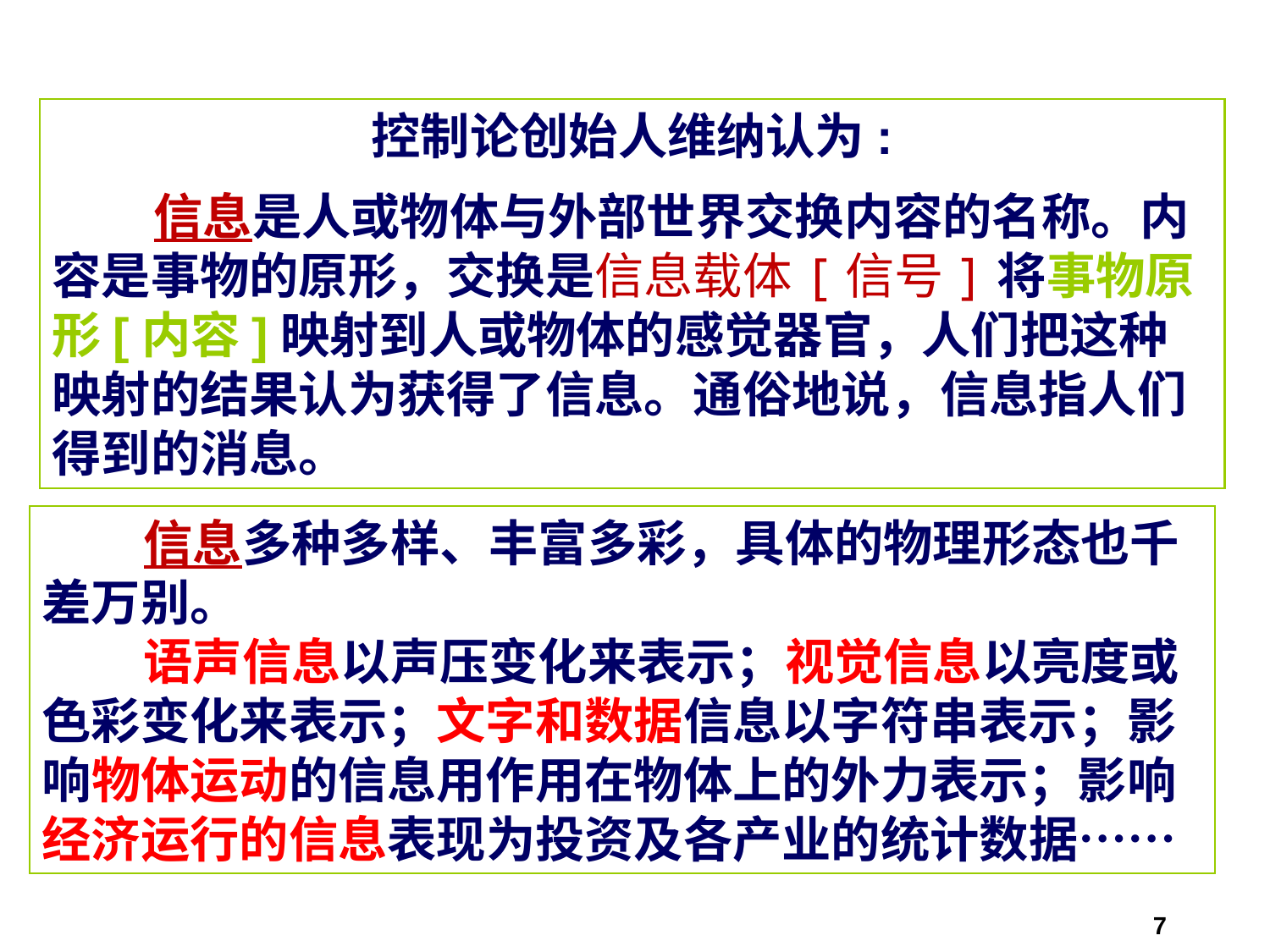

控制论创始人维纳认为:
        信息是人或物体与外部世界交换内容的名称。内容是事物的原形，交换是信息载体[信号]将事物原形[内容]映射到人或物体的感觉器官，人们把这种映射的结果认为获得了信息。通俗地说，信息指人们得到的消息。
        信息多种多样、丰富多彩，具体的物理形态也千差万别。
        语声信息以声压变化来表示；视觉信息以亮度或色彩变化来表示；文字和数据信息以字符串表示；影响物体运动的信息用作用在物体上的外力表示；影响经济运行的信息表现为投资及各产业的统计数据……
7
7